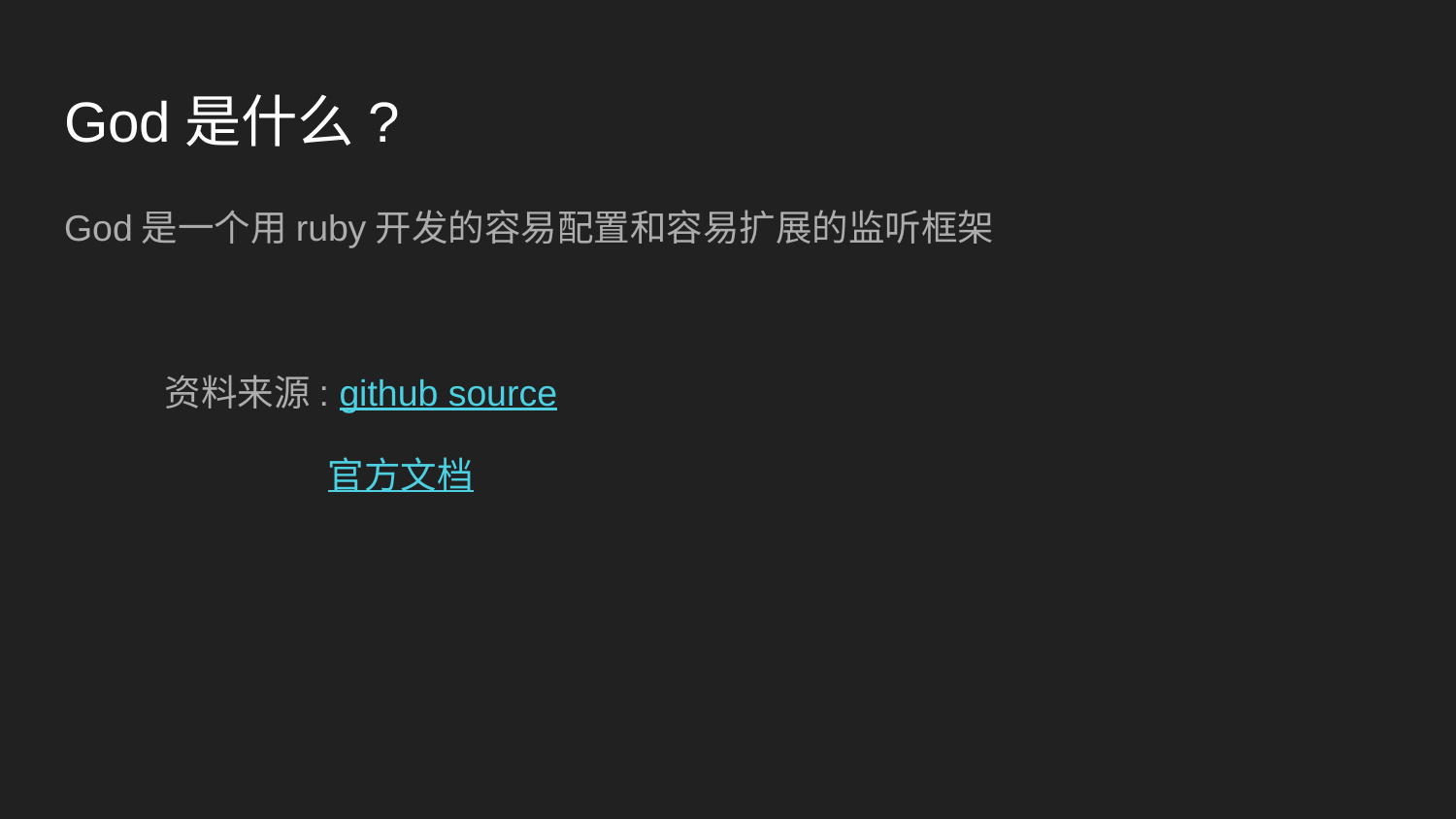

# God是什么?
God是一个用ruby开发的容易配置和容易扩展的监听框架

         资料来源: github source
                         官方文档